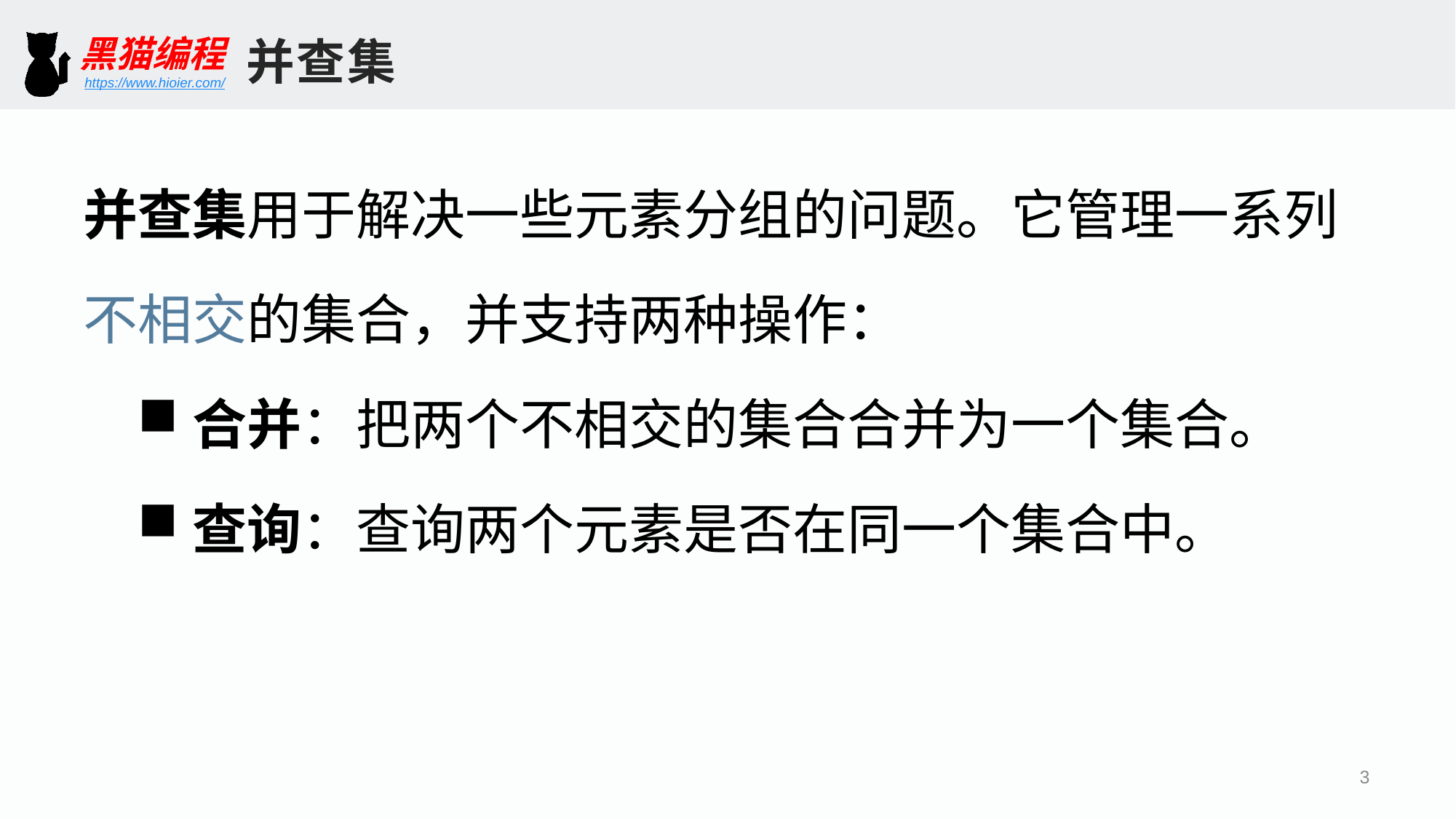

并查集
并查集用于解决一些元素分组的问题。它管理一系列不相交的集合，并支持两种操作：
合并：把两个不相交的集合合并为一个集合。
查询：查询两个元素是否在同一个集合中。
3